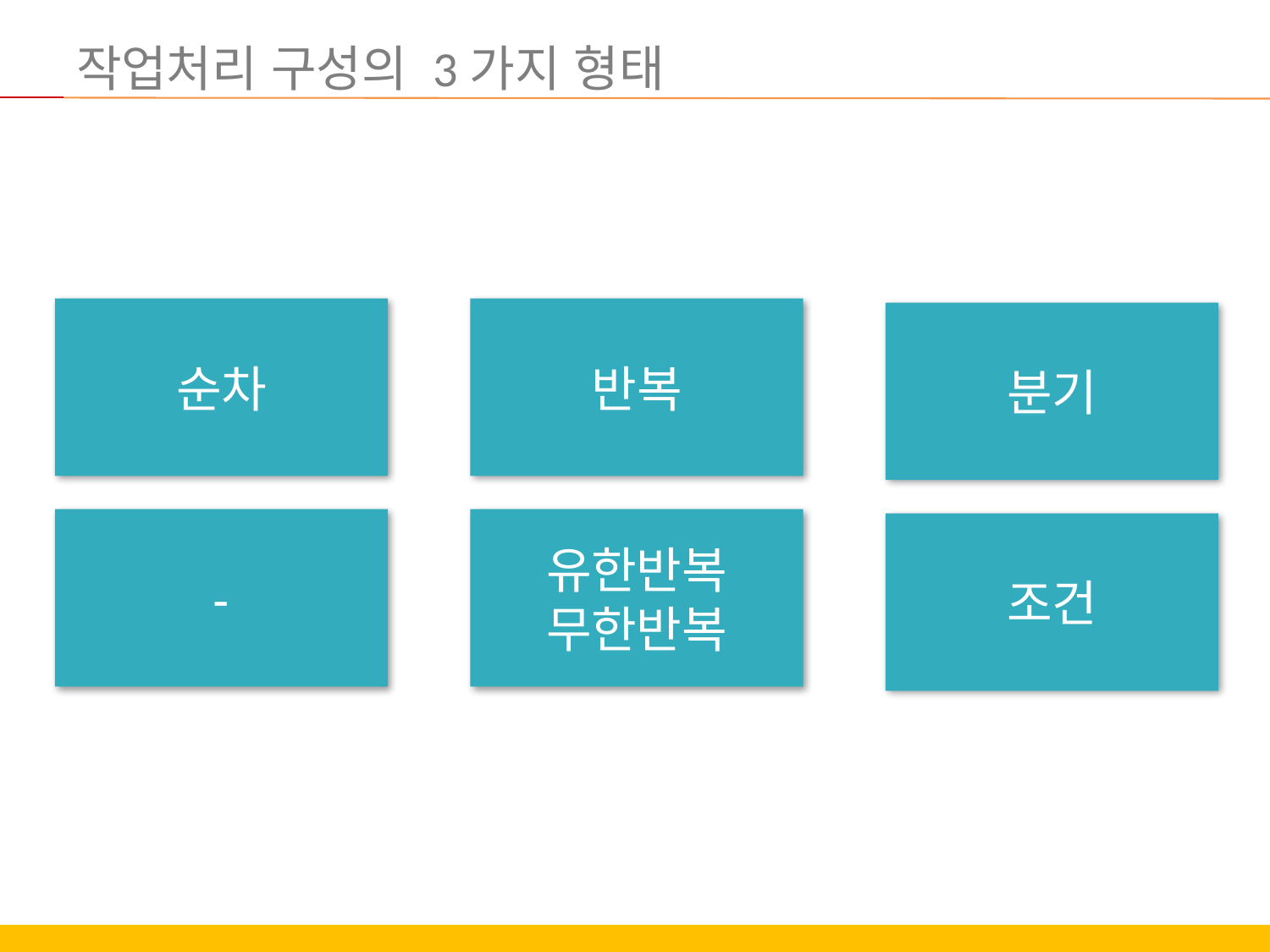

# 작업처리 구성의 3가지 형태
순차
반복
분기
-
유한반복
무한반복
조건